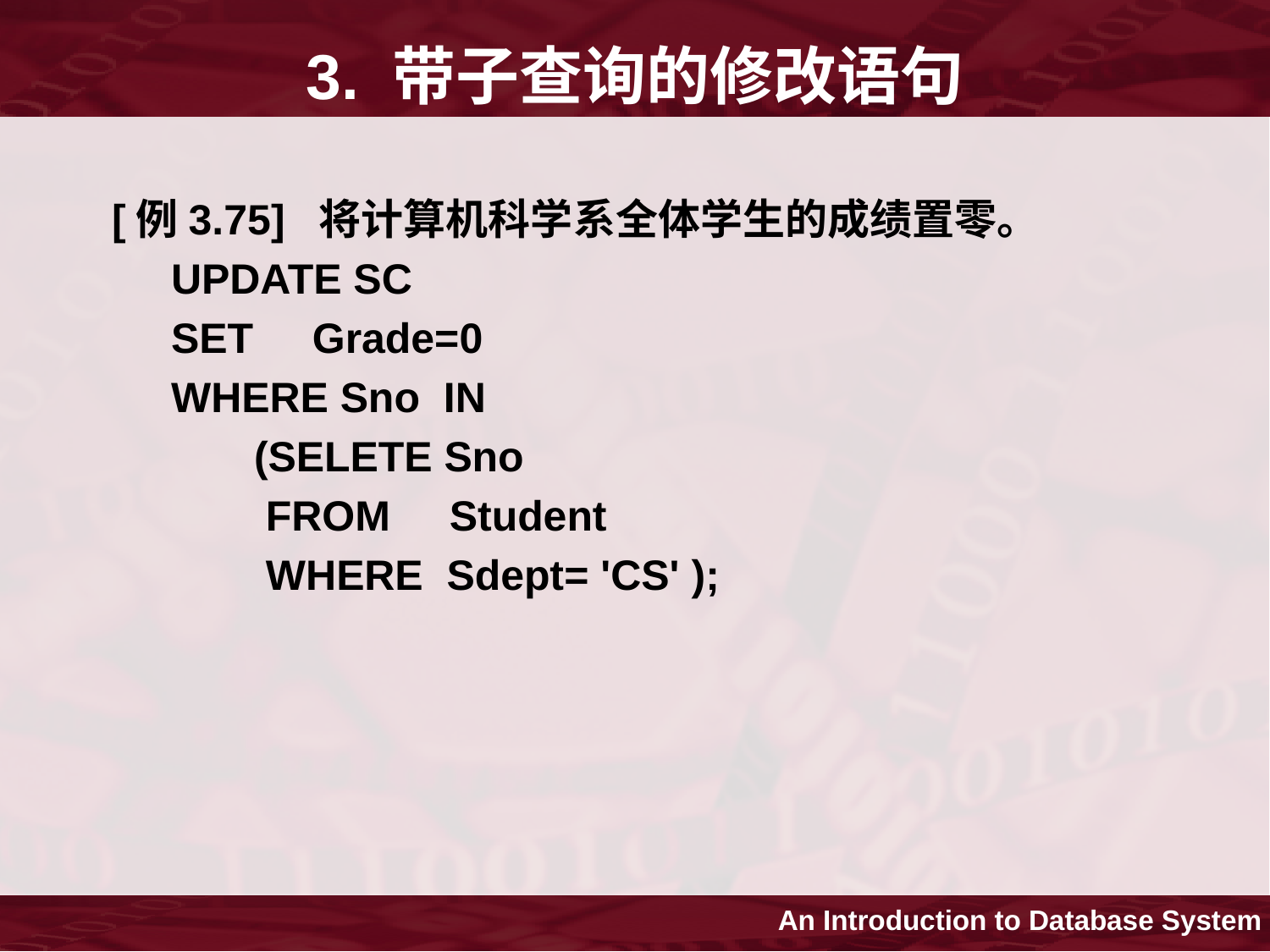

# 3. 带子查询的修改语句
   [例3.75]  将计算机科学系全体学生的成绩置零。
        UPDATE SC
        SET     Grade=0
        WHERE Sno  IN
               (SELETE Sno
                FROM     Student
                WHERE  Sdept= 'CS' );